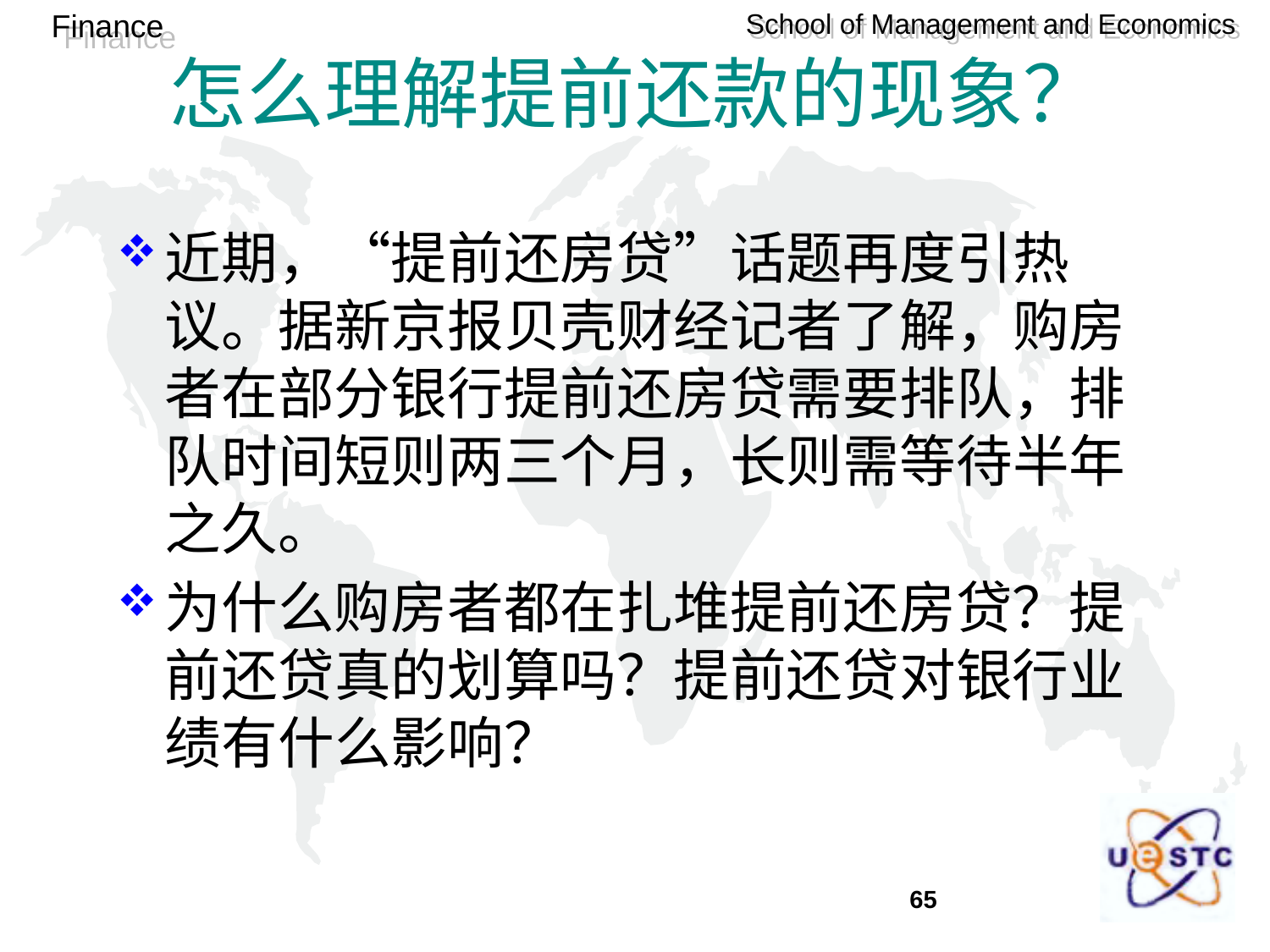

# 怎么理解提前还款的现象？
近期，“提前还房贷”话题再度引热议。据新京报贝壳财经记者了解，购房者在部分银行提前还房贷需要排队，排队时间短则两三个月，长则需等待半年之久。
为什么购房者都在扎堆提前还房贷？提前还贷真的划算吗？提前还贷对银行业绩有什么影响？